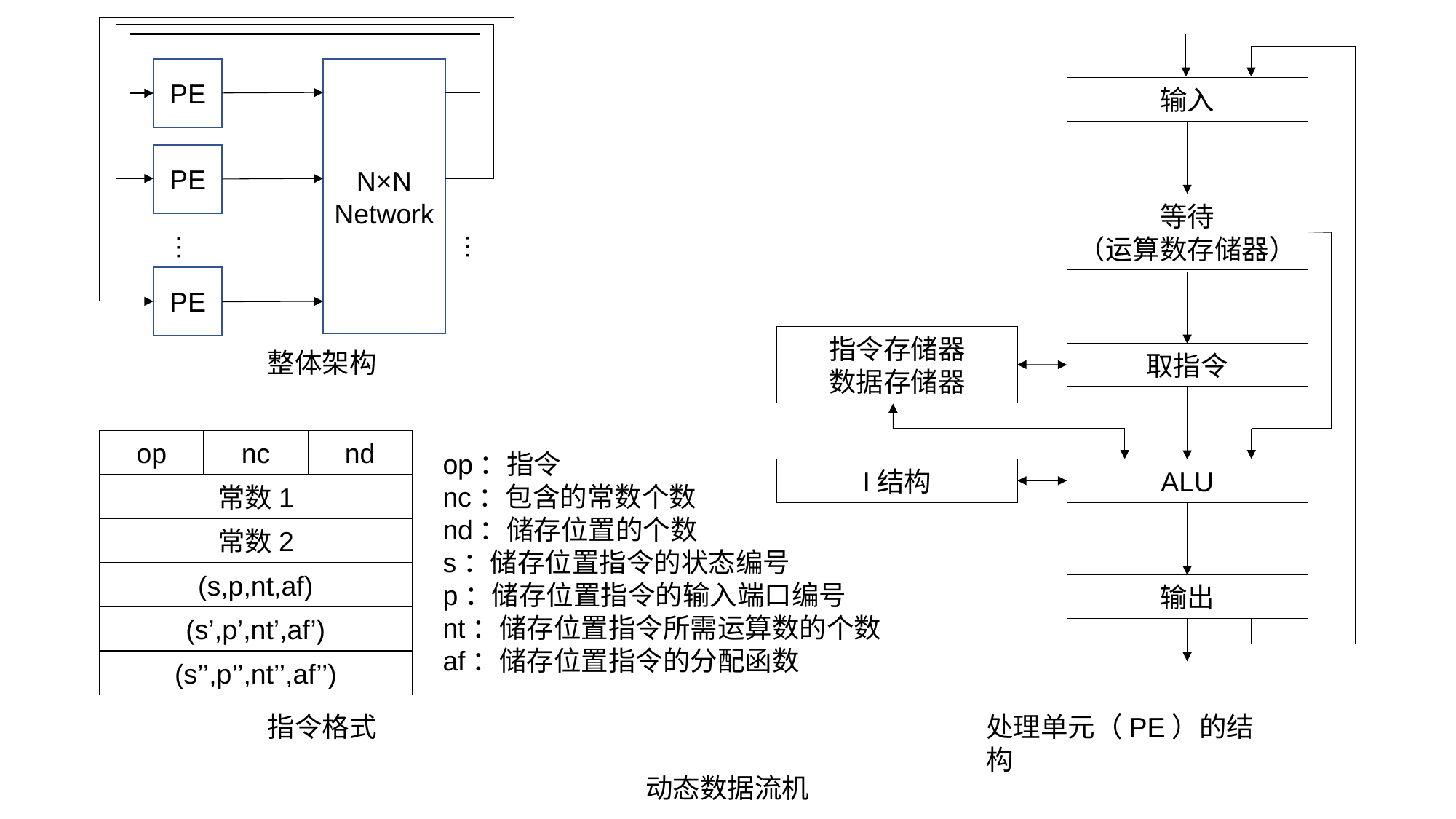

PE
N×N
Network
输入
PE
等待
（运算数存储器）
…
…
PE
指令存储器
数据存储器
整体架构
取指令
nd
nc
op
op：指令
nc：包含的常数个数
nd：储存位置的个数
s：储存位置指令的状态编号
p：储存位置指令的输入端口编号
nt：储存位置指令所需运算数的个数
af：储存位置指令的分配函数
I结构
ALU
常数1
常数2
(s,p,nt,af)
输出
(s’,p’,nt’,af’)
(s’’,p’’,nt’’,af’’)
指令格式
处理单元（PE）的结构
动态数据流机